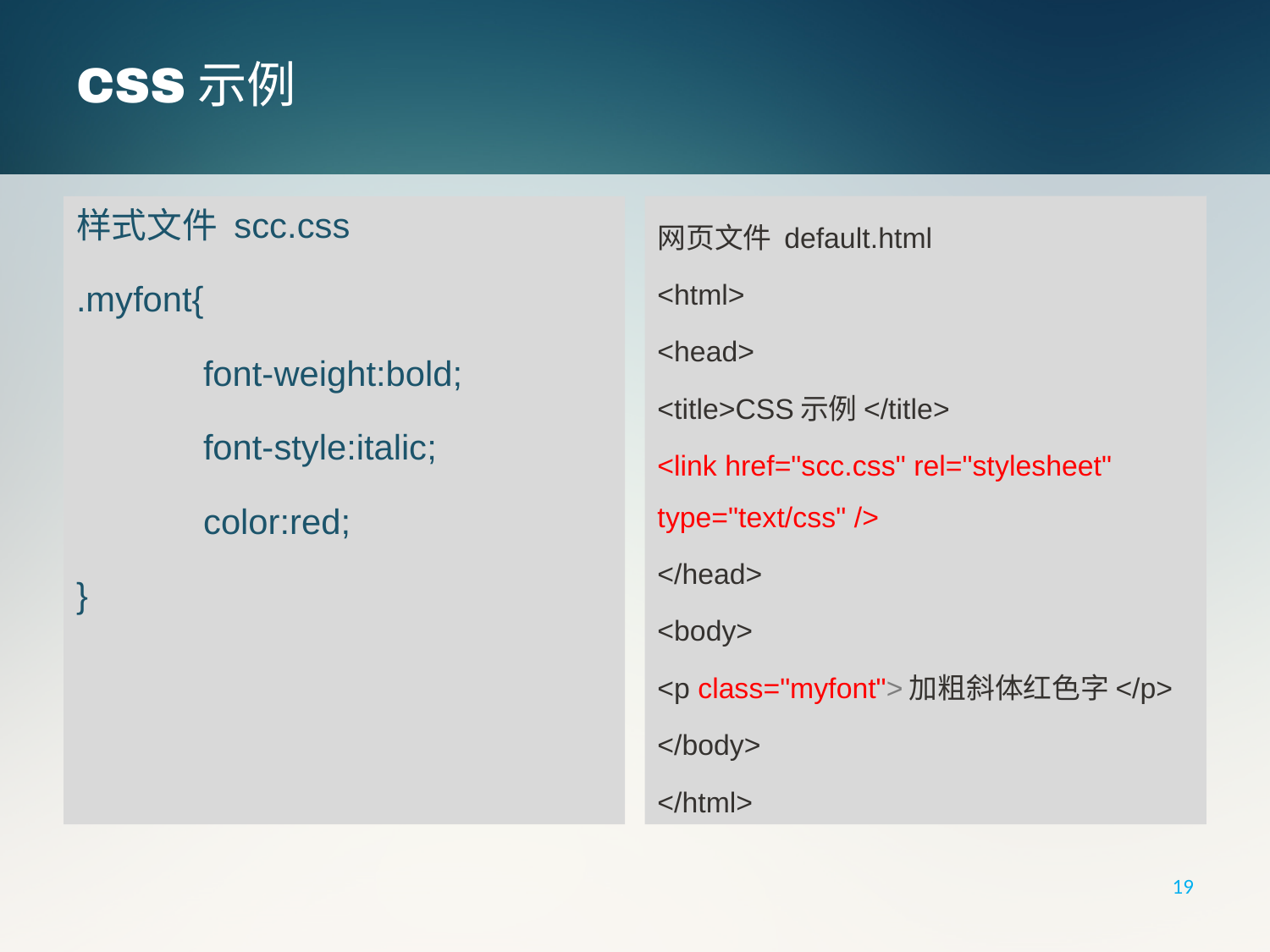

# CSS示例
样式文件 scc.css
.myfont{
	font-weight:bold;
	font-style:italic;
	color:red;
}

网页文件 default.html
<html>
<head>
<title>CSS示例</title>
<link href="scc.css" rel="stylesheet" type="text/css" />
</head>
<body>
<p class="myfont">加粗斜体红色字</p>
</body>
</html>

19